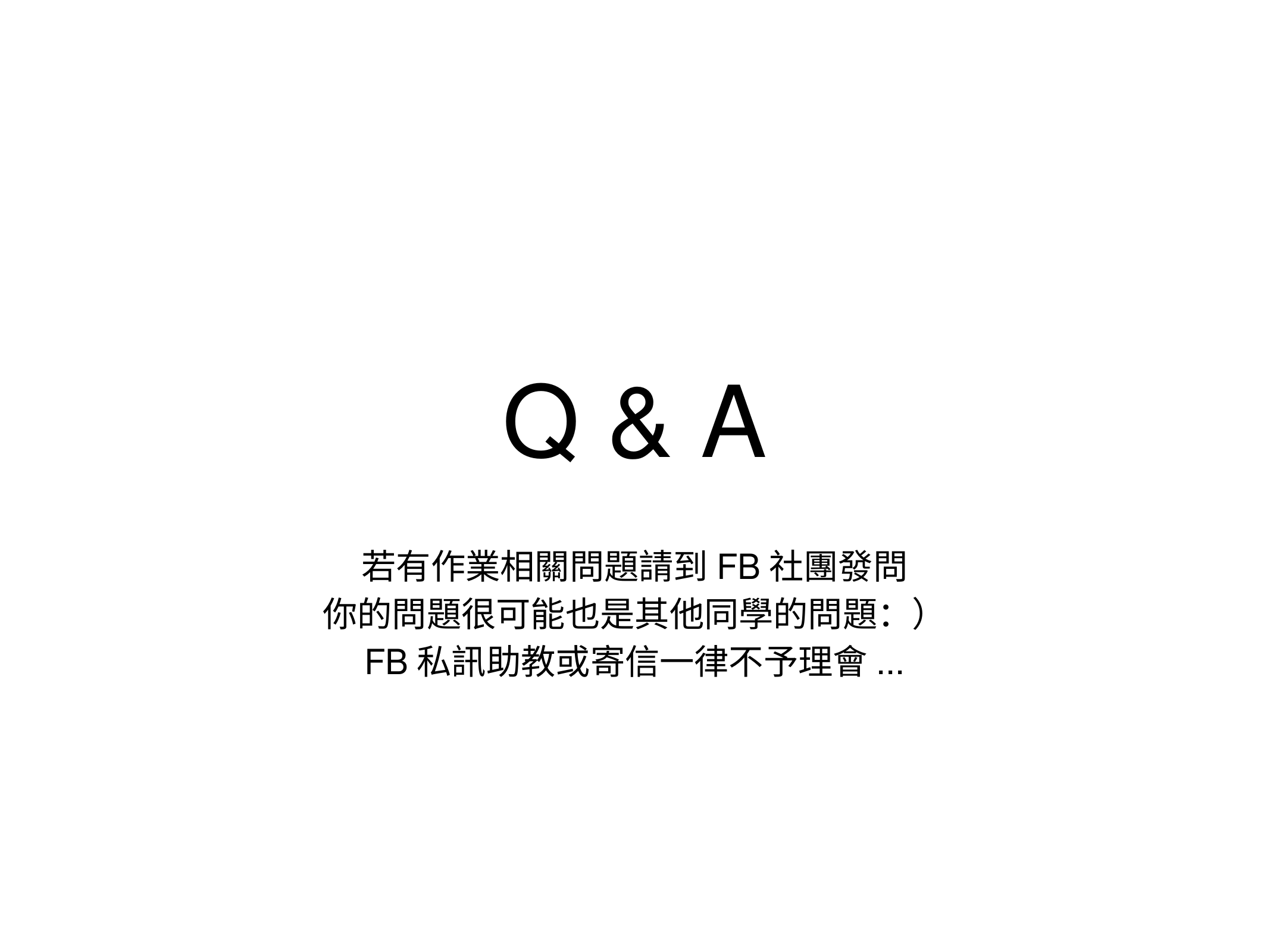

Q & A
若有作業相關問題請到FB社團發問
你的問題很可能也是其他同學的問題：）
FB私訊助教或寄信一律不予理會...